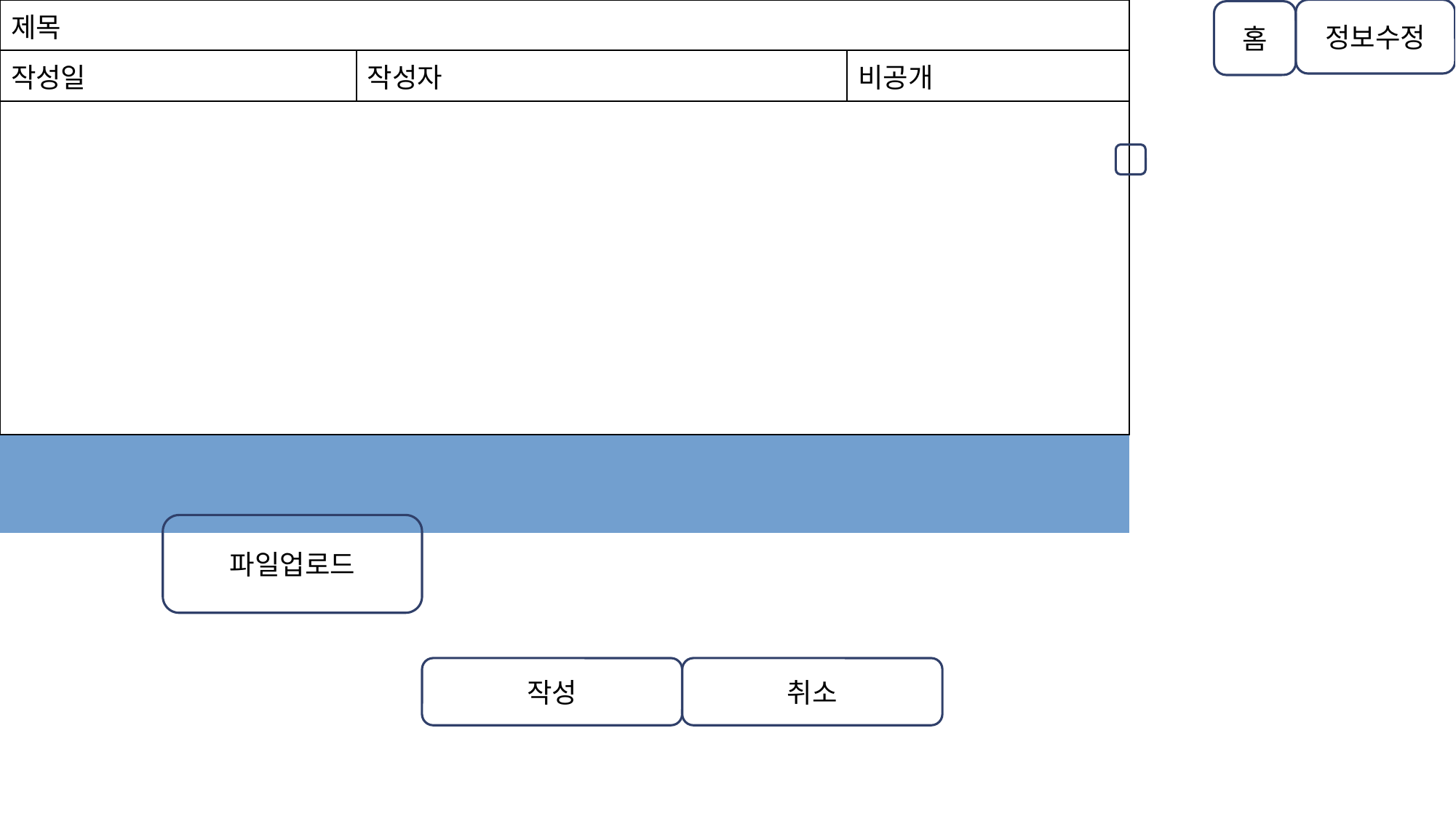

정보수정
홈
글쓰기 클릭 후 페이지
| 제목 |  |  |  |
| --- | --- | --- | --- |
| 작성일 | 작성자 |  | 비공개 |
|  |  |  |  |
|  |  |  |  |
|  |  |  |  |
|  |  |  |  |

파일업로드
작성
취소